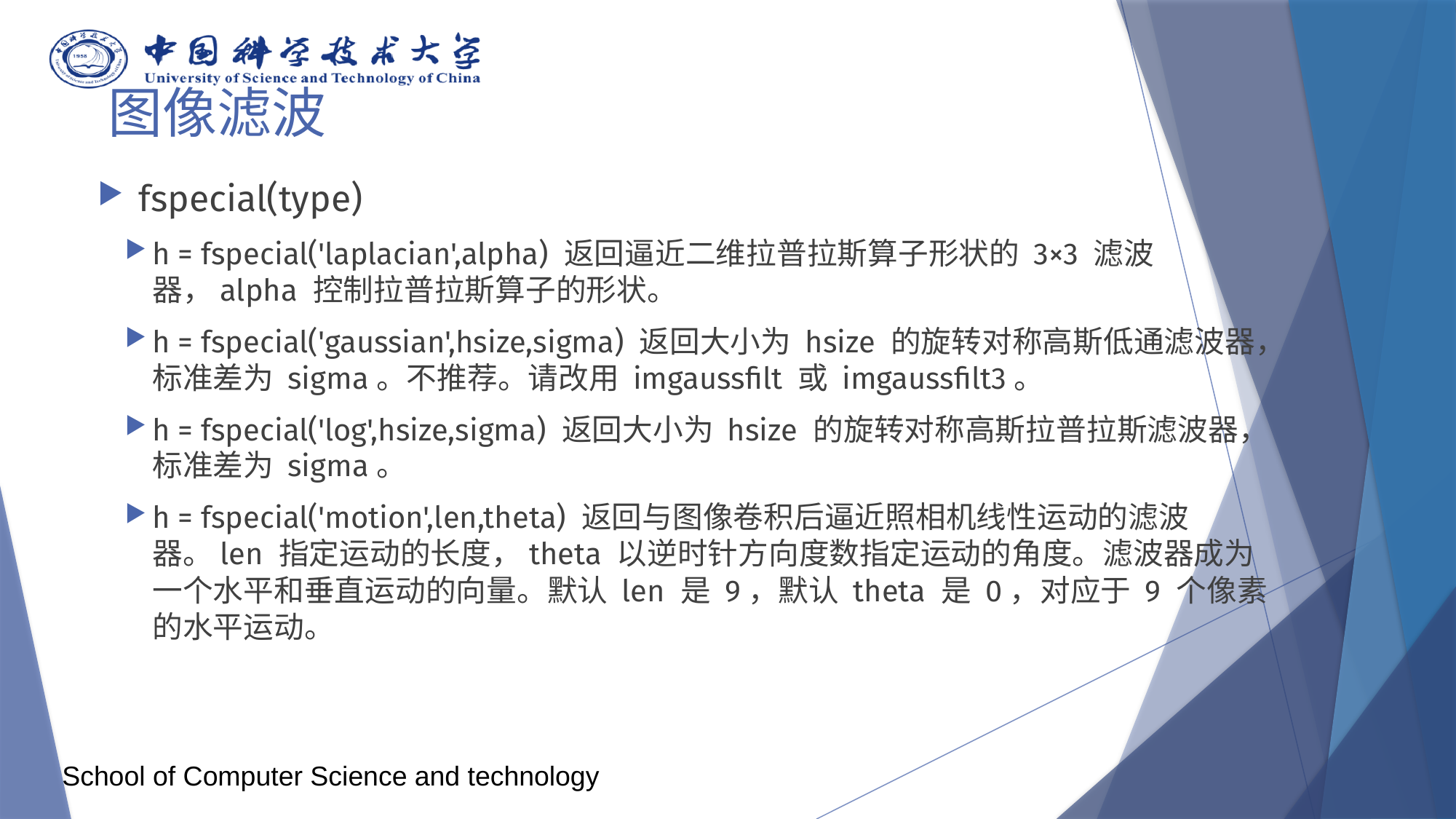

# 图像滤波
fspecial(type)
h = fspecial('laplacian',alpha) 返回逼近二维拉普拉斯算子形状的 3×3 滤波器，alpha 控制拉普拉斯算子的形状。
h = fspecial('gaussian',hsize,sigma) 返回大小为 hsize 的旋转对称高斯低通滤波器，标准差为 sigma。不推荐。请改用 imgaussfilt 或 imgaussfilt3。
h = fspecial('log',hsize,sigma) 返回大小为 hsize 的旋转对称高斯拉普拉斯滤波器，标准差为 sigma。
h = fspecial('motion',len,theta) 返回与图像卷积后逼近照相机线性运动的滤波器。len 指定运动的长度，theta 以逆时针方向度数指定运动的角度。滤波器成为一个水平和垂直运动的向量。默认 len 是 9，默认 theta 是 0，对应于 9 个像素的水平运动。